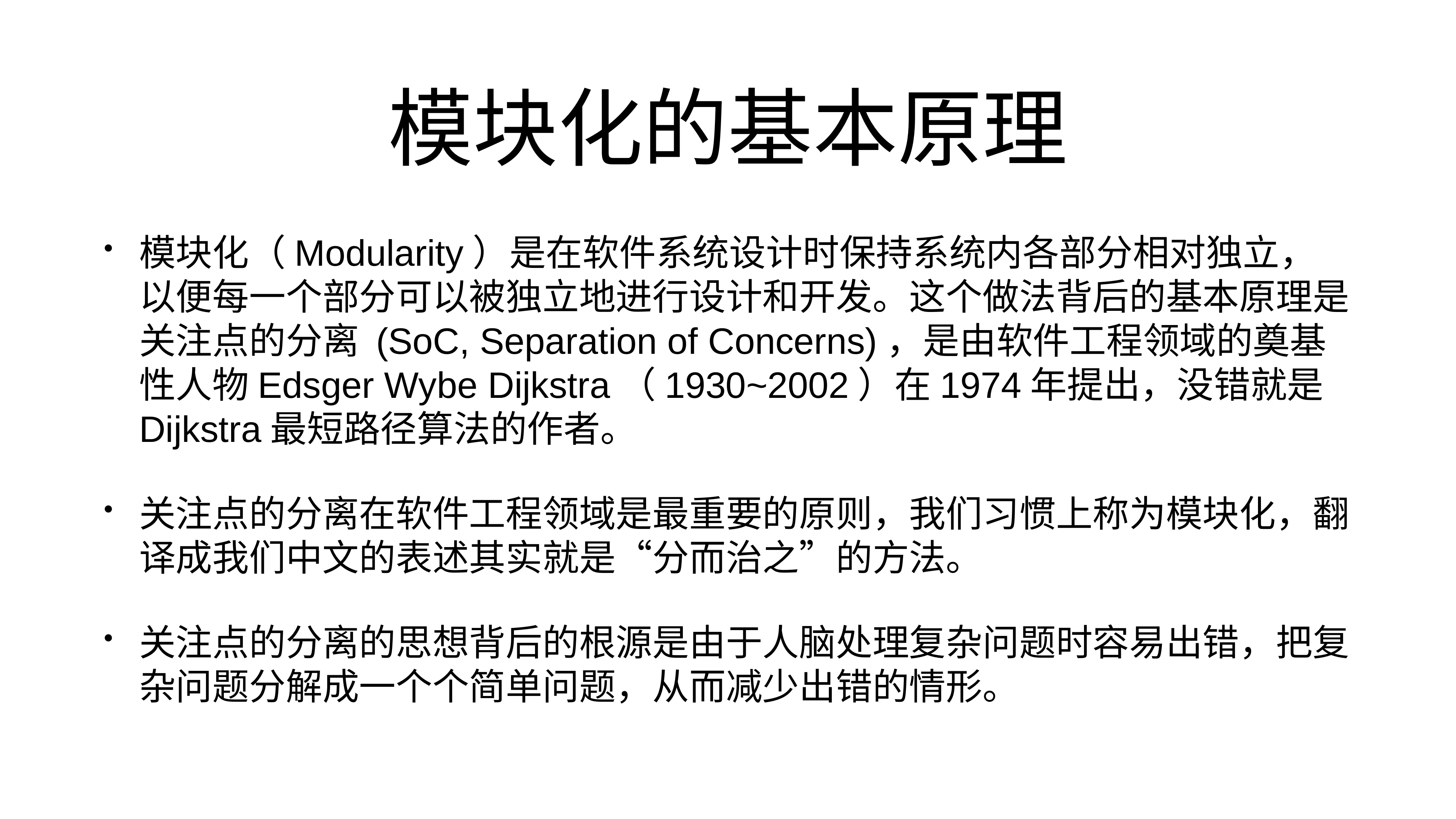

# 模块化的基本原理
模块化（Modularity）是在软件系统设计时保持系统内各部分相对独立，以便每一个部分可以被独立地进行设计和开发。这个做法背后的基本原理是关注点的分离 (SoC, Separation of Concerns)，是由软件工程领域的奠基性人物Edsger Wybe Dijkstra（1930~2002）在1974年提出，没错就是Dijkstra最短路径算法的作者。
关注点的分离在软件工程领域是最重要的原则，我们习惯上称为模块化，翻译成我们中文的表述其实就是“分而治之”的方法。
关注点的分离的思想背后的根源是由于人脑处理复杂问题时容易出错，把复杂问题分解成一个个简单问题，从而减少出错的情形。